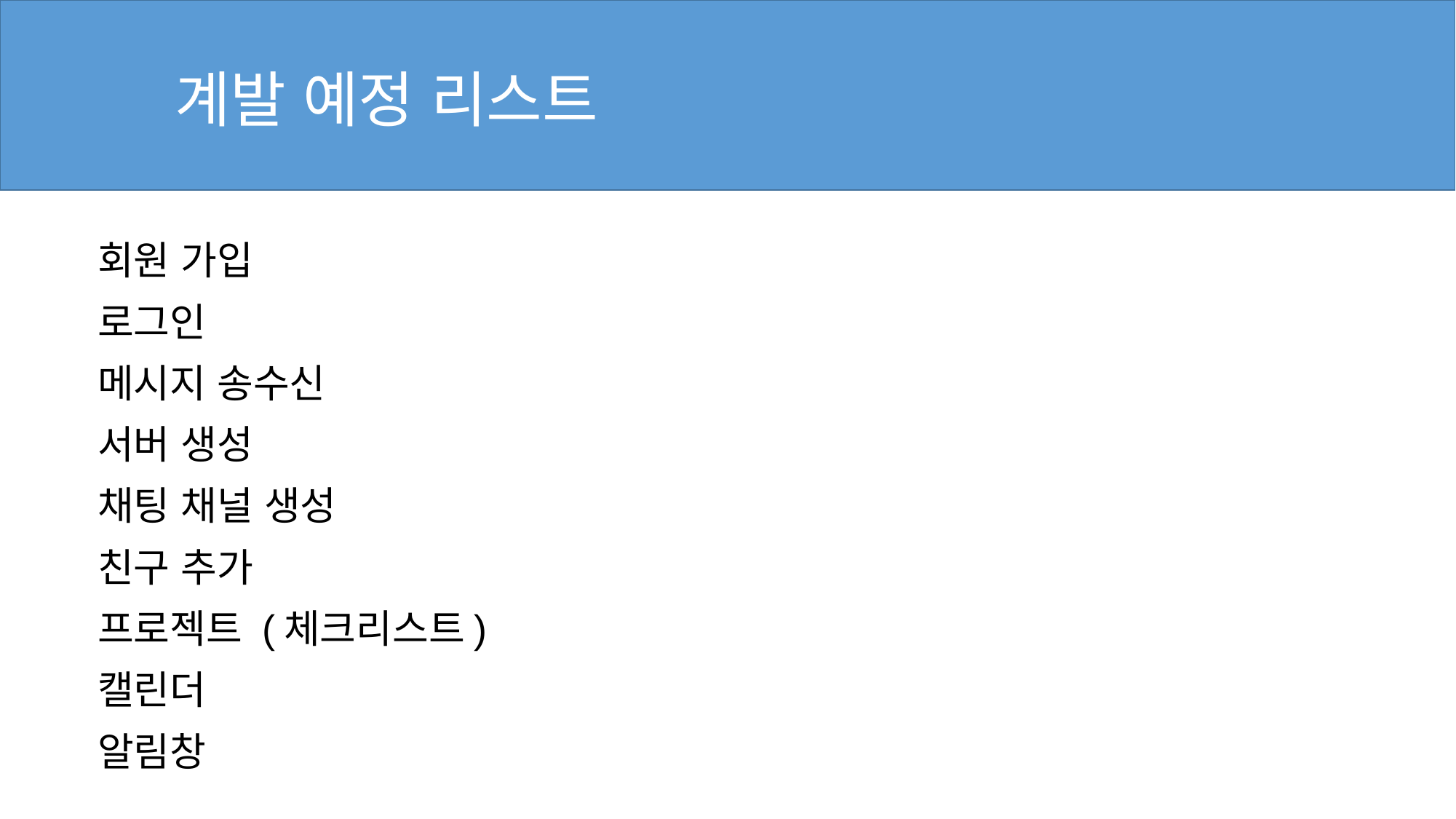

# 계발 예정 리스트
회원 가입
로그인
메시지 송수신
서버 생성
채팅 채널 생성
친구 추가
프로젝트 (체크리스트)
캘린더
알림창